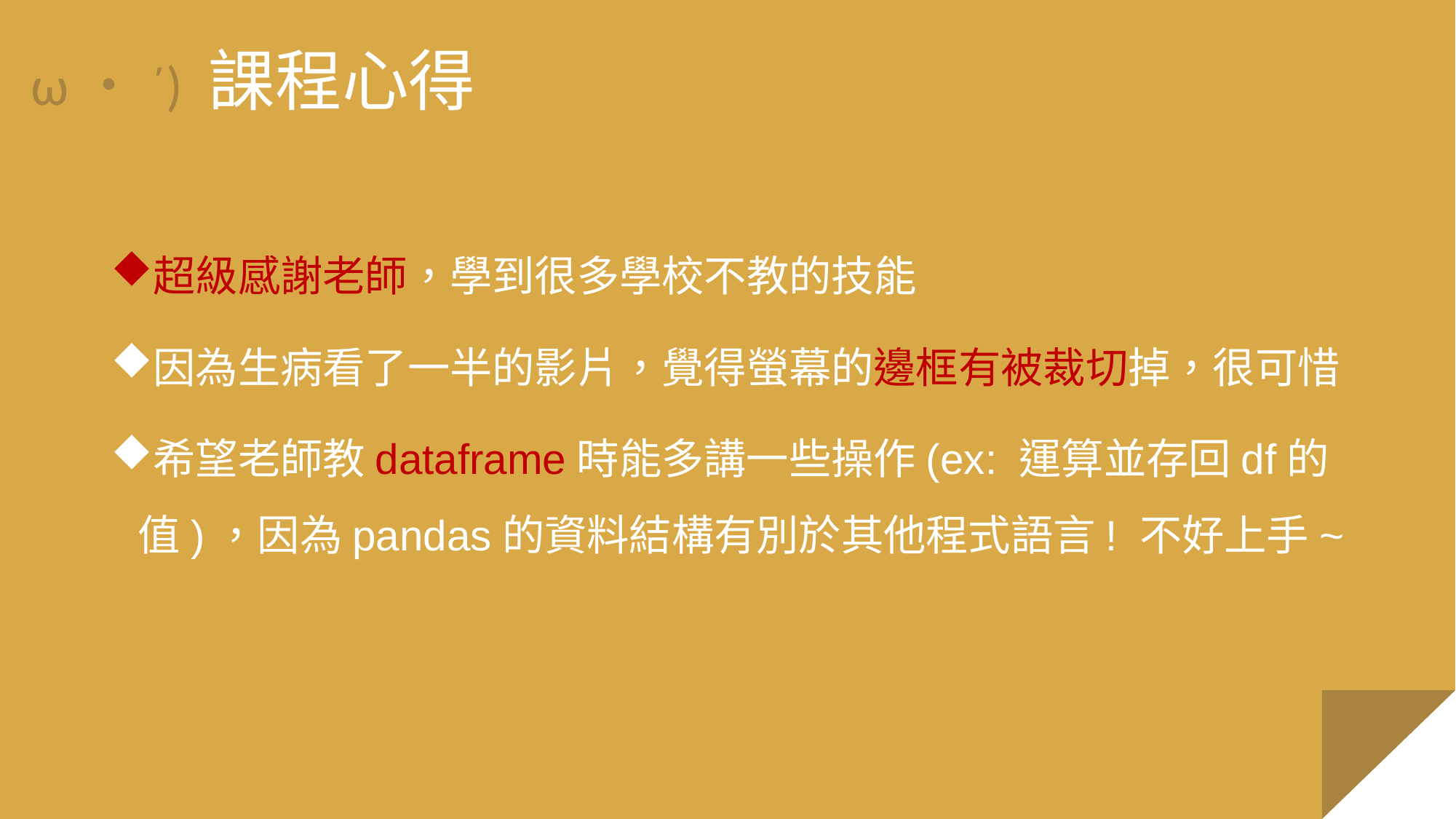

# ω・´) 課程心得
超級感謝老師，學到很多學校不教的技能
因為生病看了一半的影片，覺得螢幕的邊框有被裁切掉，很可惜
希望老師教dataframe時能多講一些操作(ex: 運算並存回df的值)，因為pandas的資料結構有別於其他程式語言! 不好上手~